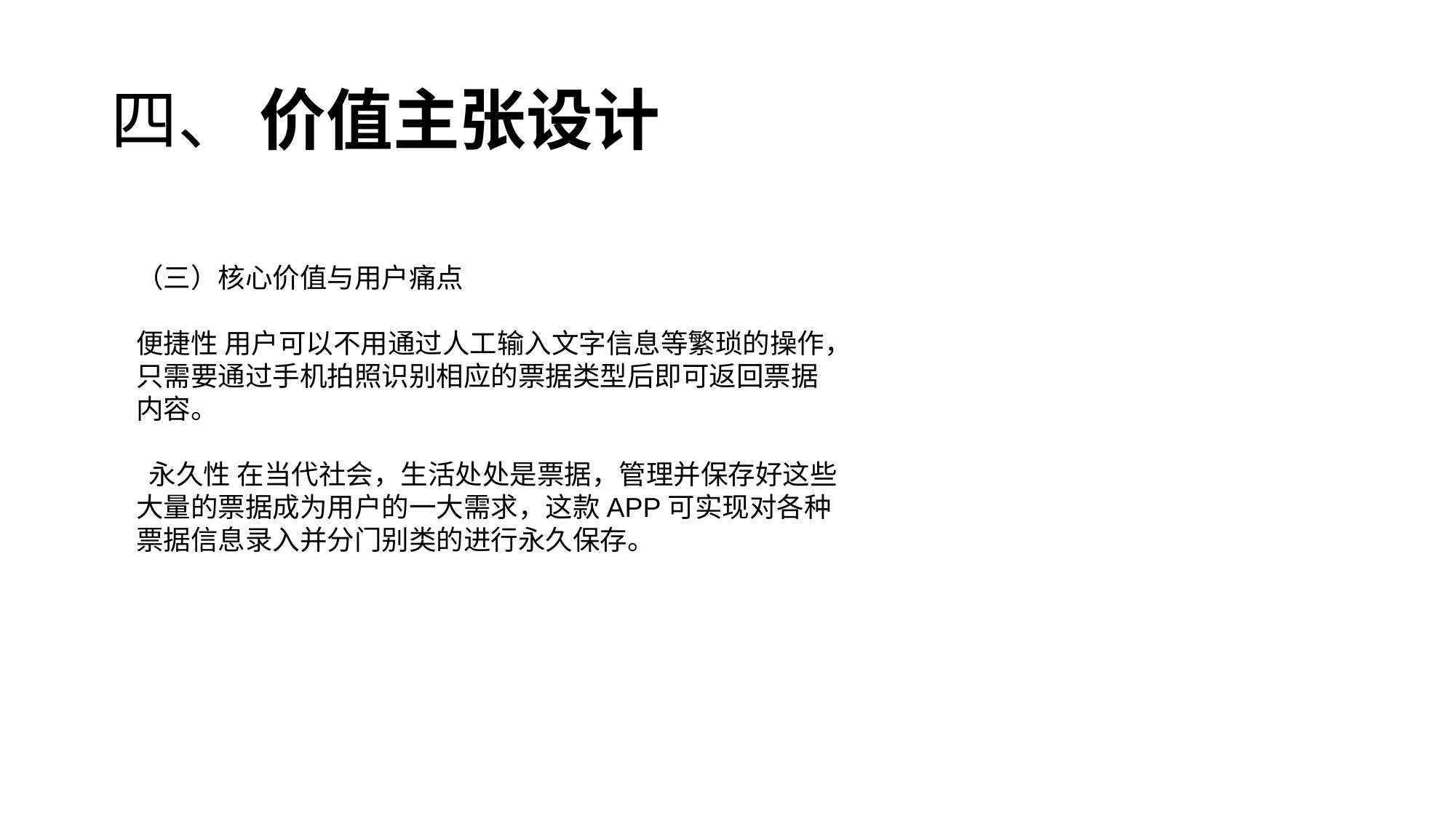

# 四、 价值主张设计
（三）核心价值与用户痛点

便捷性 用户可以不用通过人工输入文字信息等繁琐的操作，只需要通过手机拍照识别相应的票据类型后即可返回票据内容。

 永久性 在当代社会，生活处处是票据，管理并保存好这些大量的票据成为用户的一大需求，这款APP可实现对各种票据信息录入并分门别类的进行永久保存。